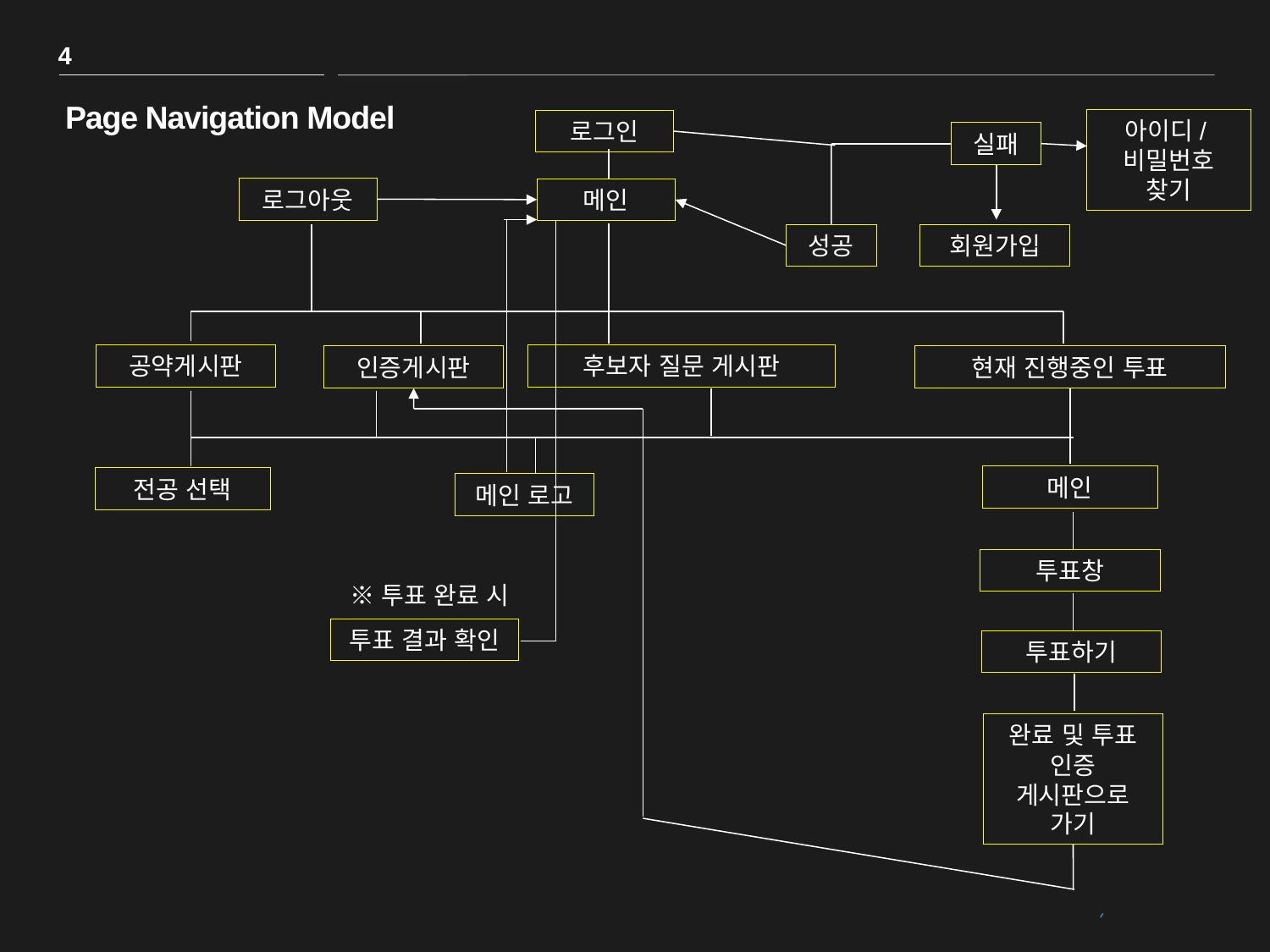

4
# Page Navigation Model
아이디/비밀번호 찾기
로그인
실패
로그아웃
메인
성공
회원가입
공약게시판
후보자 질문 게시판
현재 진행중인 투표
인증게시판
메인
전공 선택
메인 로고
투표창
※투표 완료 시
투표 결과 확인
투표하기
완료 및 투표 인증 게시판으로 가기